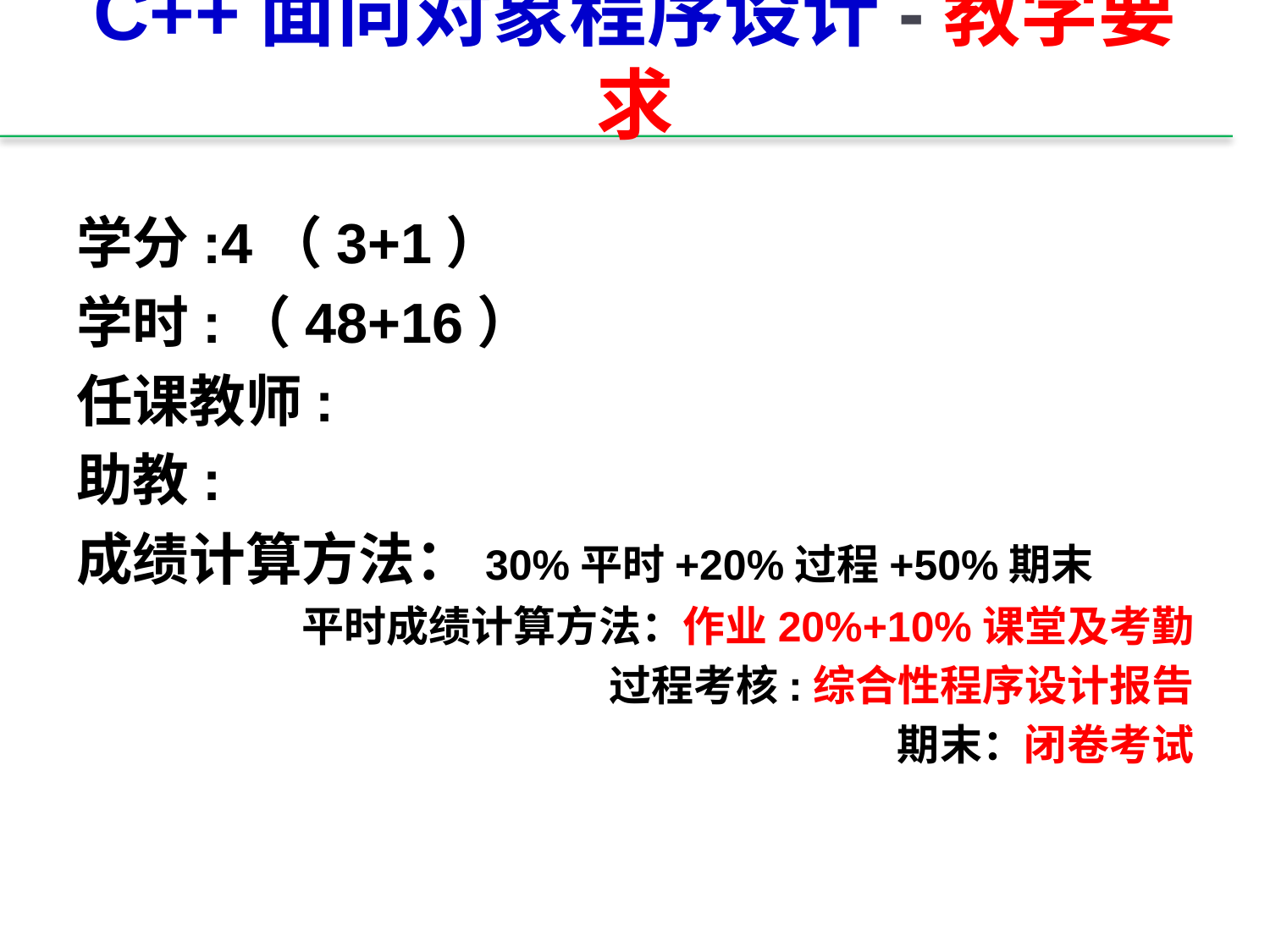

# C++面向对象程序设计-教学要求
学分:4（3+1）
学时:（48+16）
任课教师:
助教:
成绩计算方法：30%平时+20%过程+50%期末
平时成绩计算方法：作业20%+10%课堂及考勤
过程考核:综合性程序设计报告
期末：闭卷考试